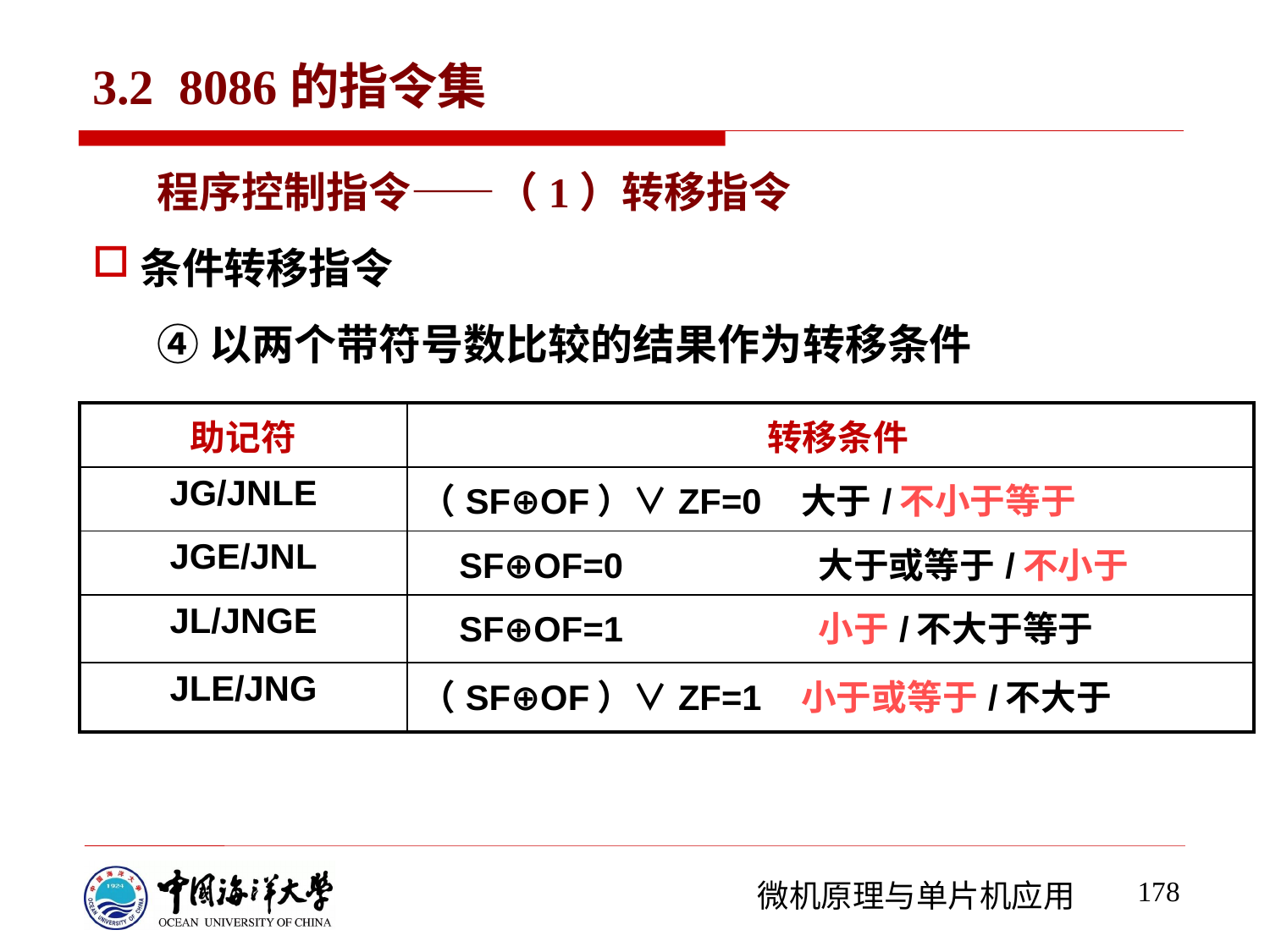

# 3.2  8086的指令集
程序控制指令——（1）转移指令
条件转移指令
④以两个带符号数比较的结果作为转移条件

| 助记符 | 转移条件 |
| --- | --- |
| JG/JNLE | （SF⊕OF）∨ZF=0 大于/不小于等于 |
| JGE/JNL | SF⊕OF=0 大于或等于/不小于 |
| JL/JNGE | SF⊕OF=1 小于/不大于等于 |
| JLE/JNG | （SF⊕OF）∨ZF=1 小于或等于/不大于 |
178